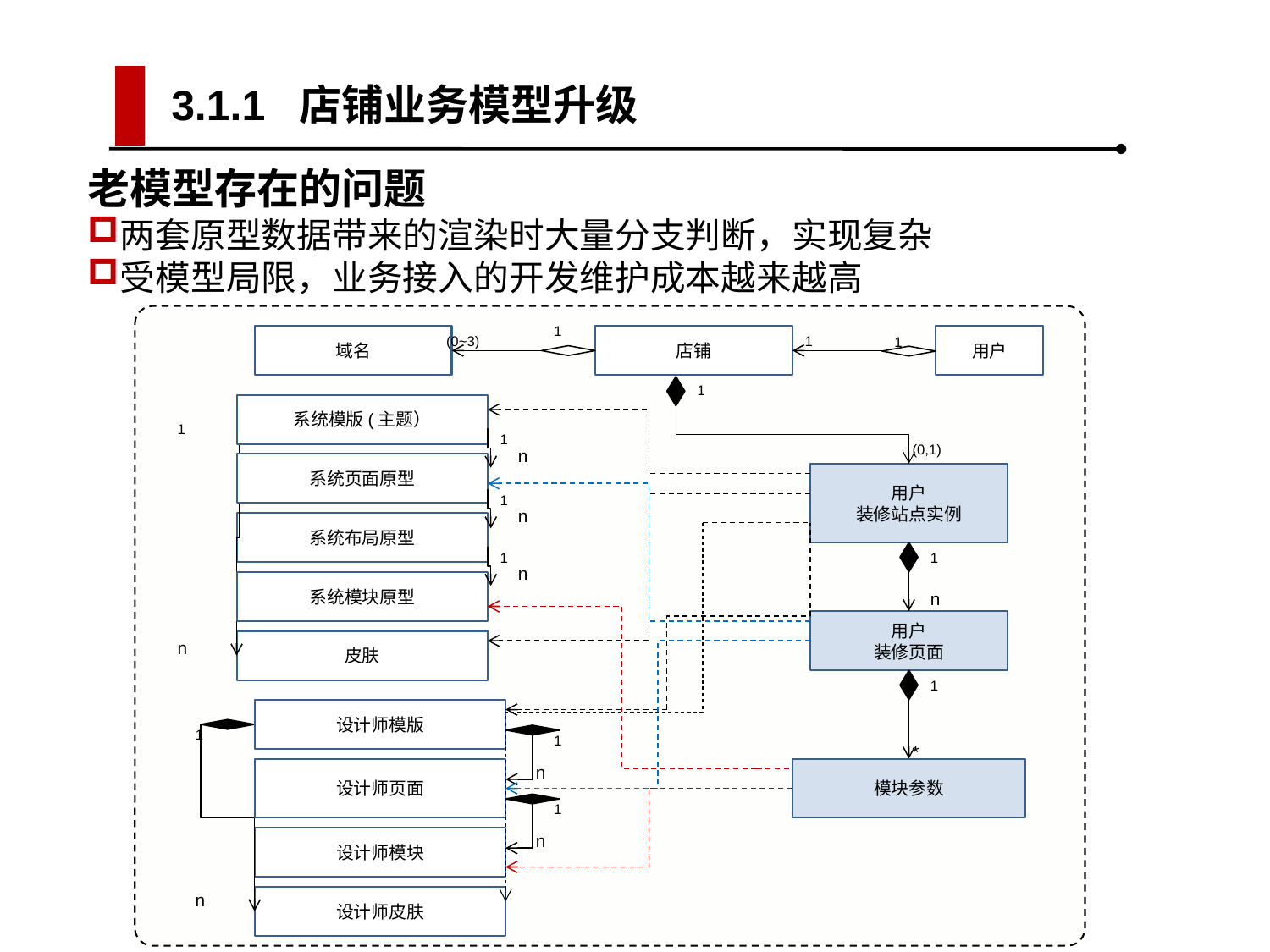

3.1.1  店铺业务模型升级
老模型存在的问题
两套原型数据带来的渲染时大量分支判断，实现复杂
受模型局限，业务接入的开发维护成本越来越高

1
域名
店铺
(0~3)

1

系统模版(主题）
系统页面原型
1
1
n
(0,1)
用户
装修站点实例
1
n
系统布局原型
1
n
1

n
用户
装修页面
1

*
模块参数
系统模块原型
n
皮肤
设计师模版
设计师页面
1

n
1

n
1
设计师模块
n
设计师皮肤
1
用户
1